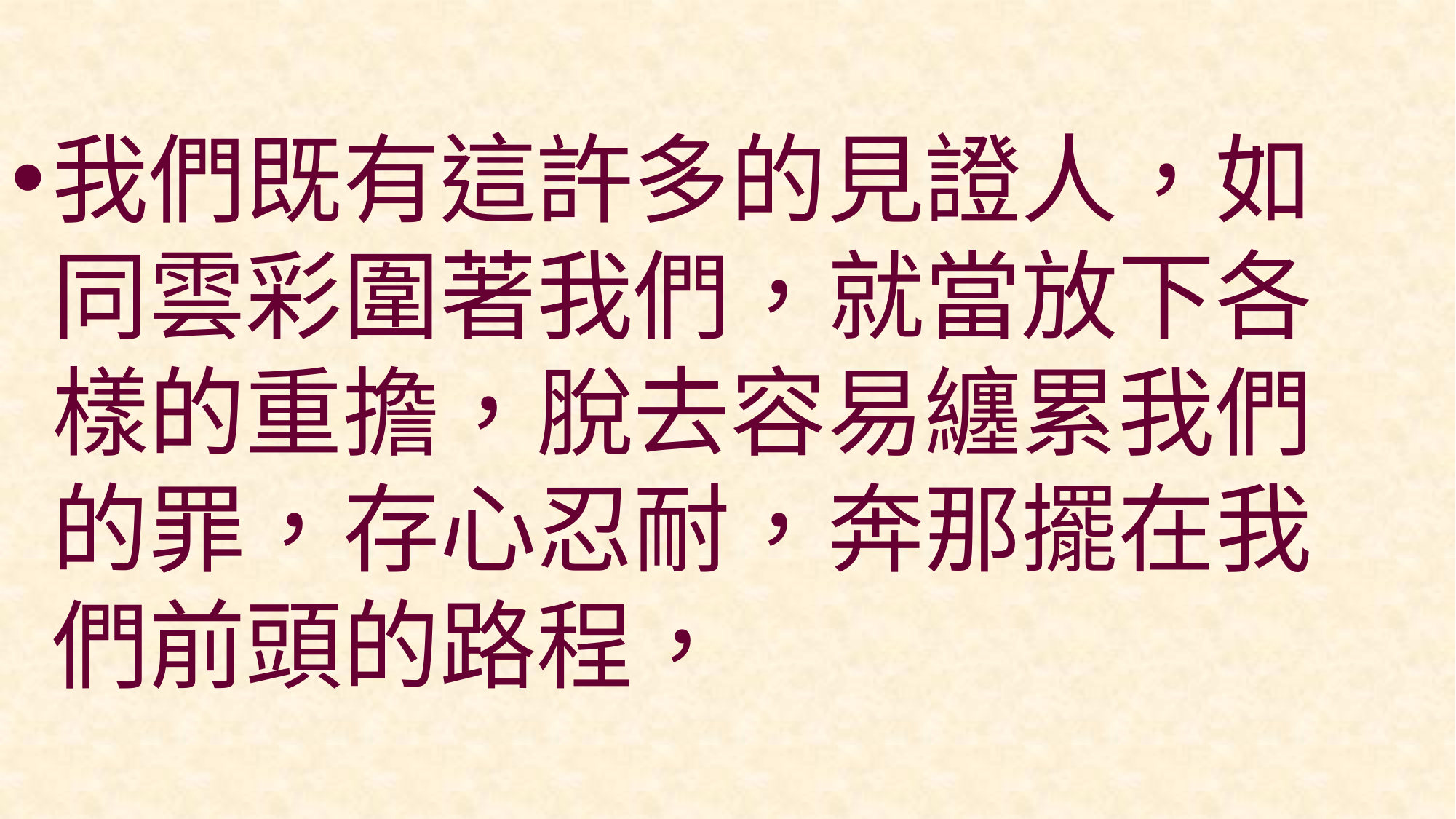

我們既有這許多的見證人，如同雲彩圍著我們，就當放下各樣的重擔，脫去容易纏累我們的罪，存心忍耐，奔那擺在我們前頭的路程，